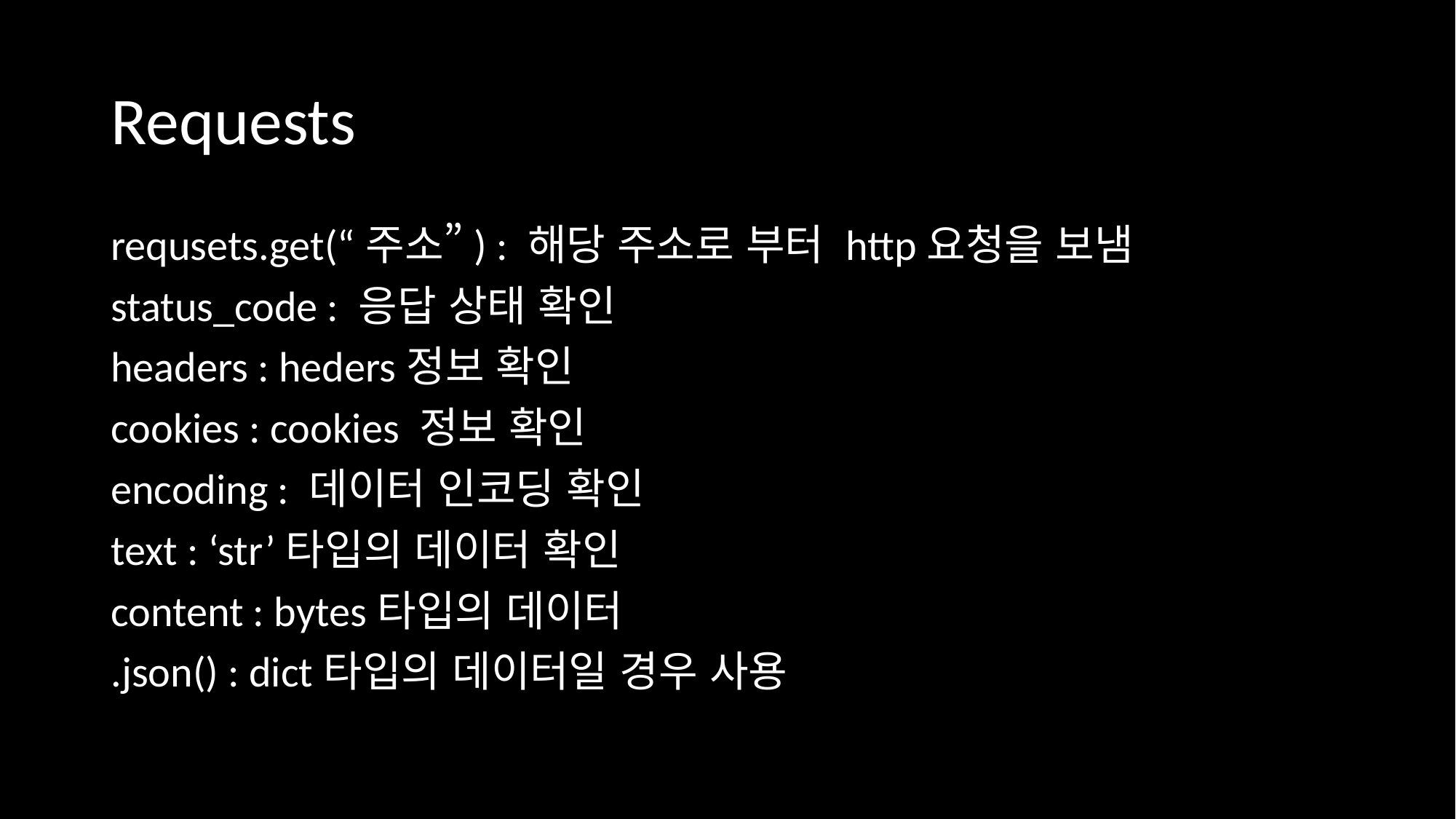

# Requests
requsets.get(“주소”) : 해당 주소로 부터 http요청을 보냄
status_code : 응답 상태 확인
headers : heders정보 확인
cookies : cookies 정보 확인
encoding : 데이터 인코딩 확인
text : ‘str’타입의 데이터 확인
content : bytes타입의 데이터
.json() : dict타입의 데이터일 경우 사용